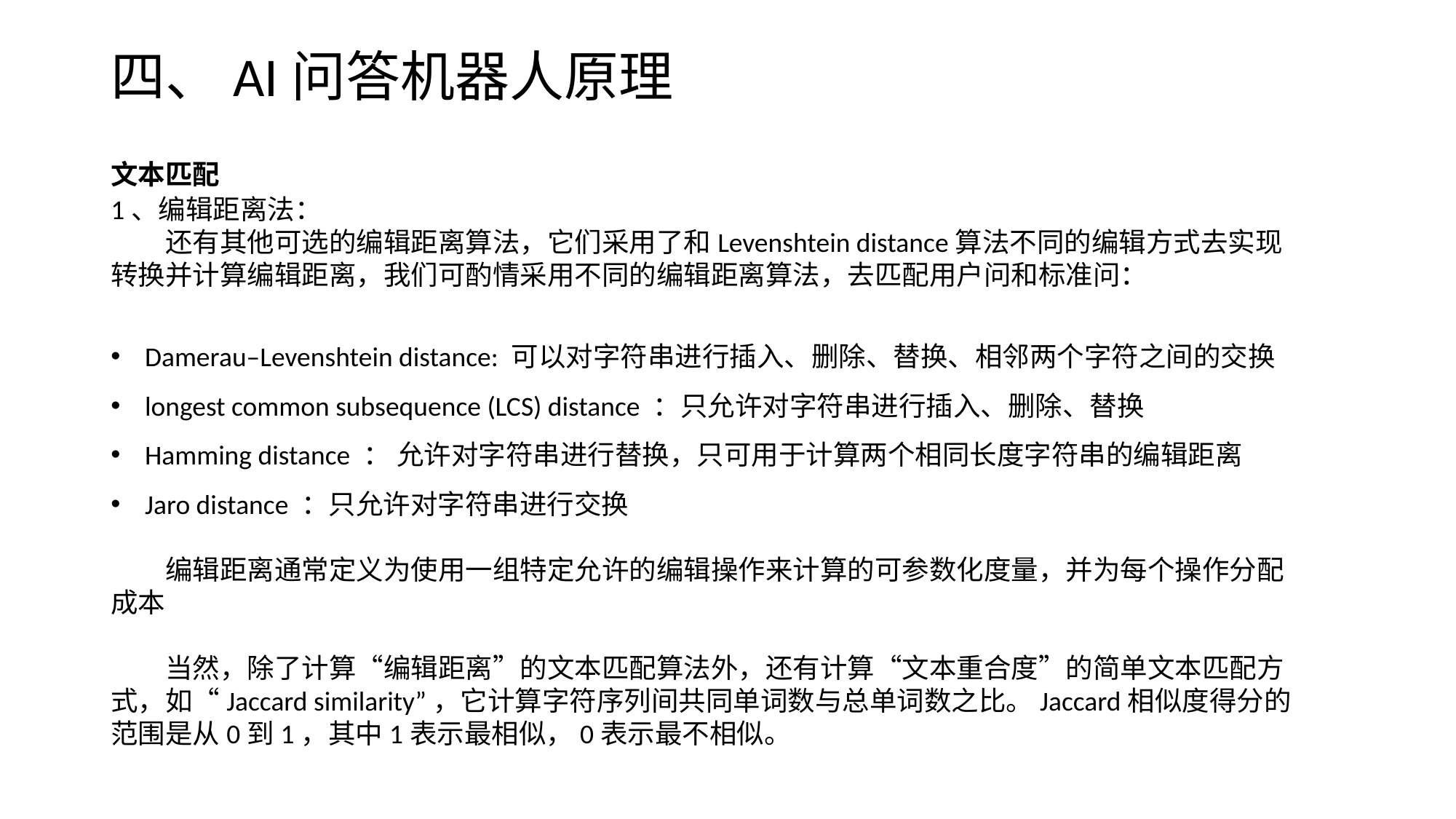

# 四、AI问答机器人原理
文本匹配
1、编辑距离法：
还有其他可选的编辑距离算法，它们采用了和Levenshtein distance算法不同的编辑方式去实现转换并计算编辑距离，我们可酌情采用不同的编辑距离算法，去匹配用户问和标准问：

Damerau–Levenshtein distance: 可以对字符串进行插入、删除、替换、相邻两个字符之间的交换
longest common subsequence (LCS) distance ：只允许对字符串进行插入、删除、替换
Hamming distance ： 允许对字符串进行替换，只可用于计算两个相同长度字符串的编辑距离
Jaro distance ：只允许对字符串进行交换

编辑距离通常定义为使用一组特定允许的编辑操作来计算的可参数化度量，并为每个操作分配成本

当然，除了计算“编辑距离”的文本匹配算法外，还有计算“文本重合度”的简单文本匹配方式，如“Jaccard similarity”，它计算字符序列间共同单词数与总单词数之比。Jaccard相似度得分的范围是从0到1，其中1表示最相似，0表示最不相似。